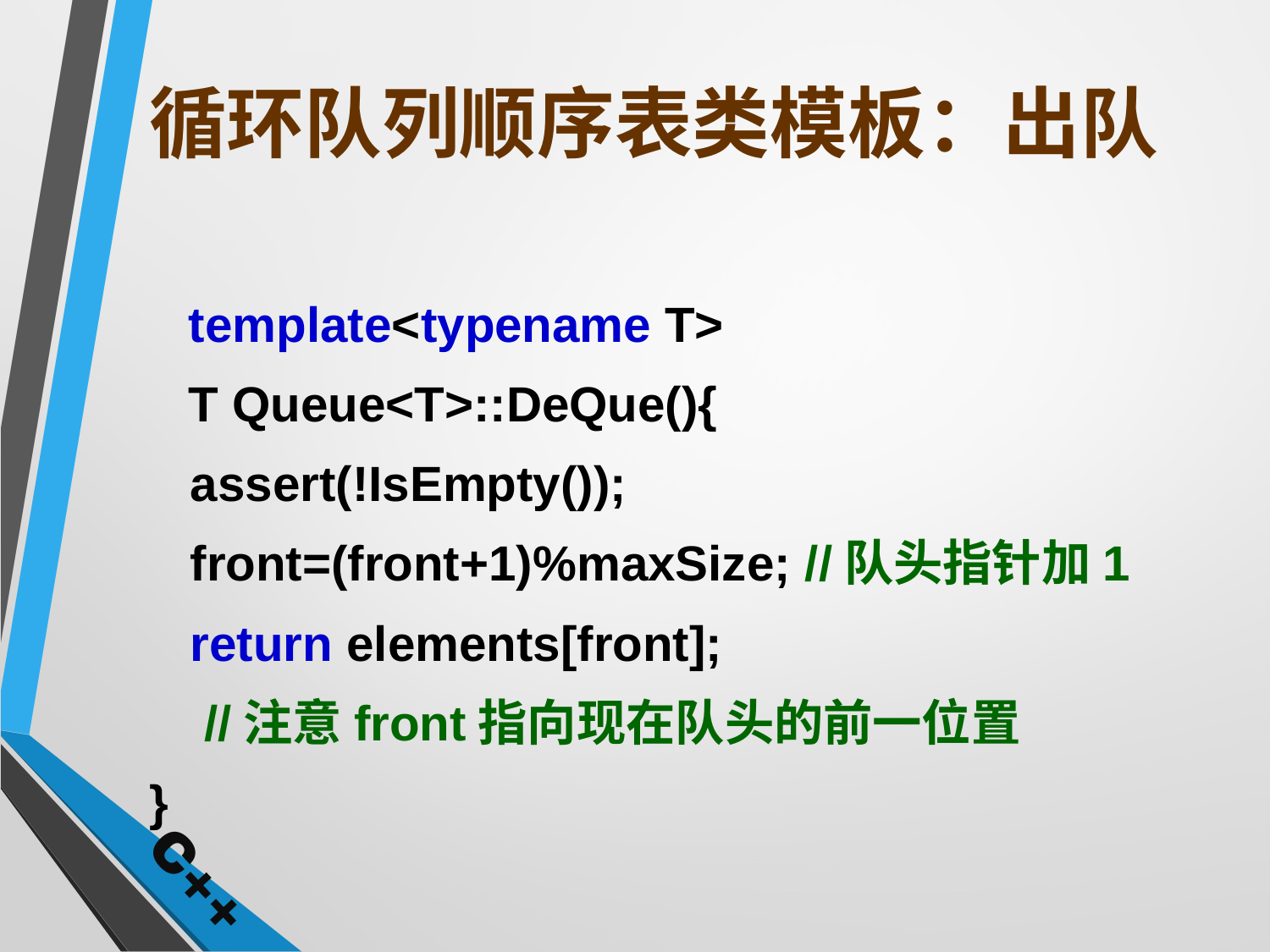

# 循环队列顺序表类模板：出队
	template<typename T>
	T Queue<T>::DeQue(){
   assert(!IsEmpty());
   front=(front+1)%maxSize; //队头指针加1
   return elements[front];
    //注意front指向现在队头的前一位置
}